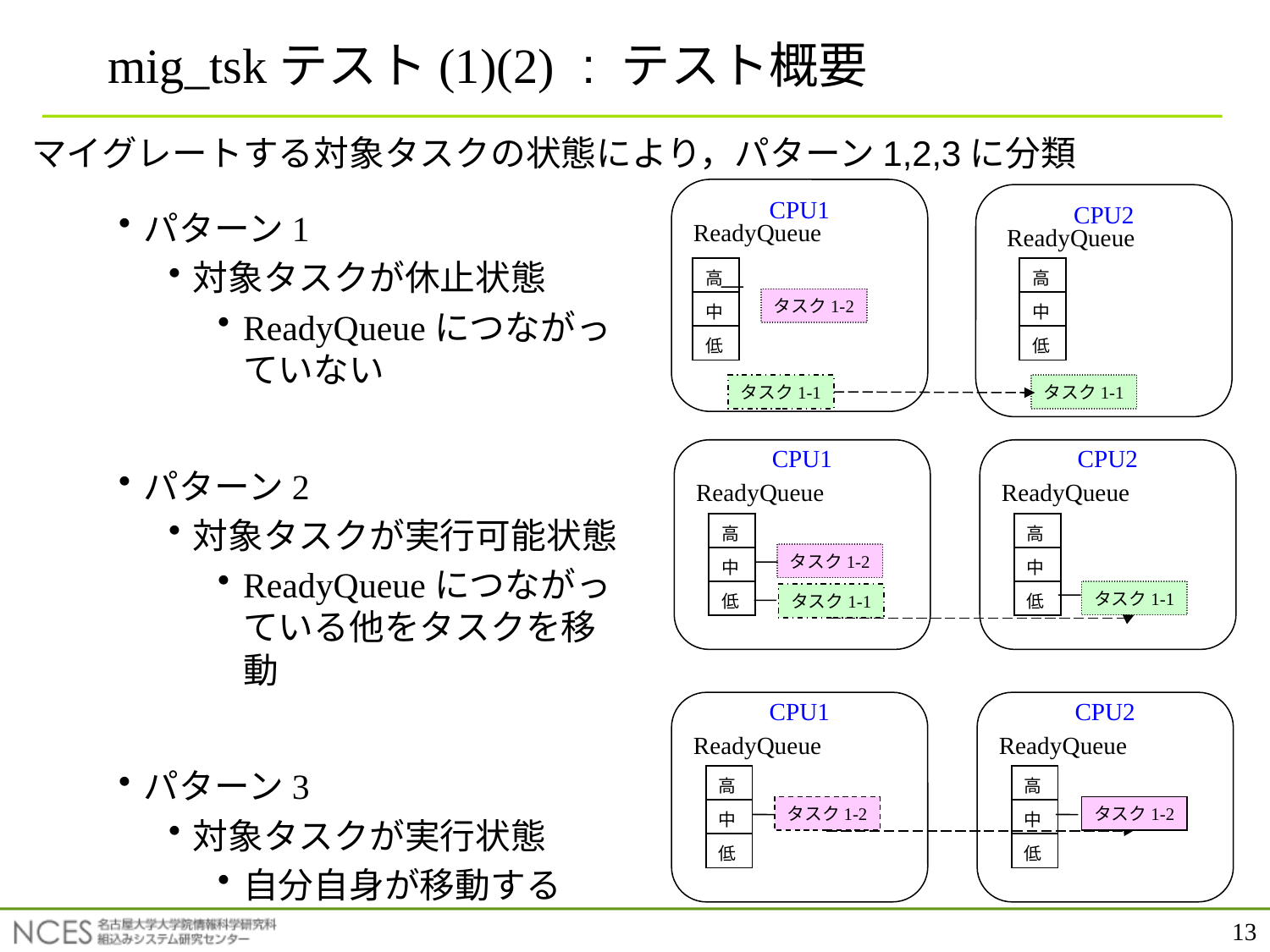

# mig_tskテスト(1)(2)  : テスト概要
マイグレートする対象タスクの状態により，パターン1,2,3に分類
CPU1

CPU2

パターン1
対象タスクが休止状態
ReadyQueueにつながっていない

パターン2
対象タスクが実行可能状態
ReadyQueueにつながっている他をタスクを移動

パターン3
対象タスクが実行状態
自分自身が移動する

ReadyQueue
ReadyQueue
| 高 |
| --- |
| 中 |
| 低 |
| 高 |
| --- |
| 中 |
| 低 |

タスク1-2
タスク1-1
タスク1-1
CPU1

CPU2

ReadyQueue
ReadyQueue
| 高 |
| --- |
| 中 |
| 低 |
| 高 |
| --- |
| 中 |
| 低 |
タスク1-2

タスク1-1
タスク1-1

CPU1

CPU2

ReadyQueue
ReadyQueue
| 高 |
| --- |
| 中 |
| 低 |
| 高 |
| --- |
| 中 |
| 低 |
タスク1-2
タスク1-2

13